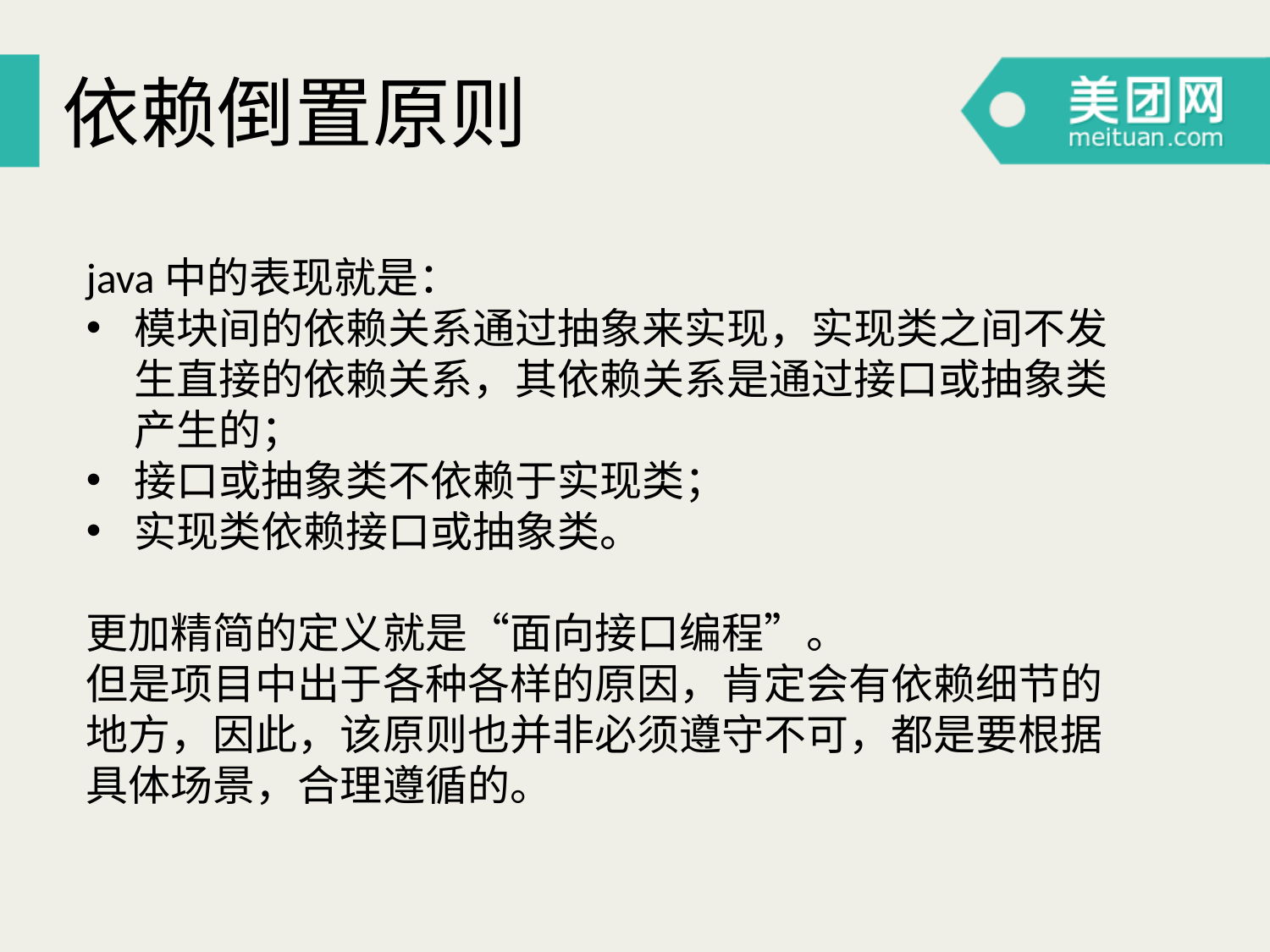

依赖倒置原则
java中的表现就是：
模块间的依赖关系通过抽象来实现，实现类之间不发生直接的依赖关系，其依赖关系是通过接口或抽象类产生的；
接口或抽象类不依赖于实现类；
实现类依赖接口或抽象类。

更加精简的定义就是“面向接口编程”。
但是项目中出于各种各样的原因，肯定会有依赖细节的地方，因此，该原则也并非必须遵守不可，都是要根据具体场景，合理遵循的。